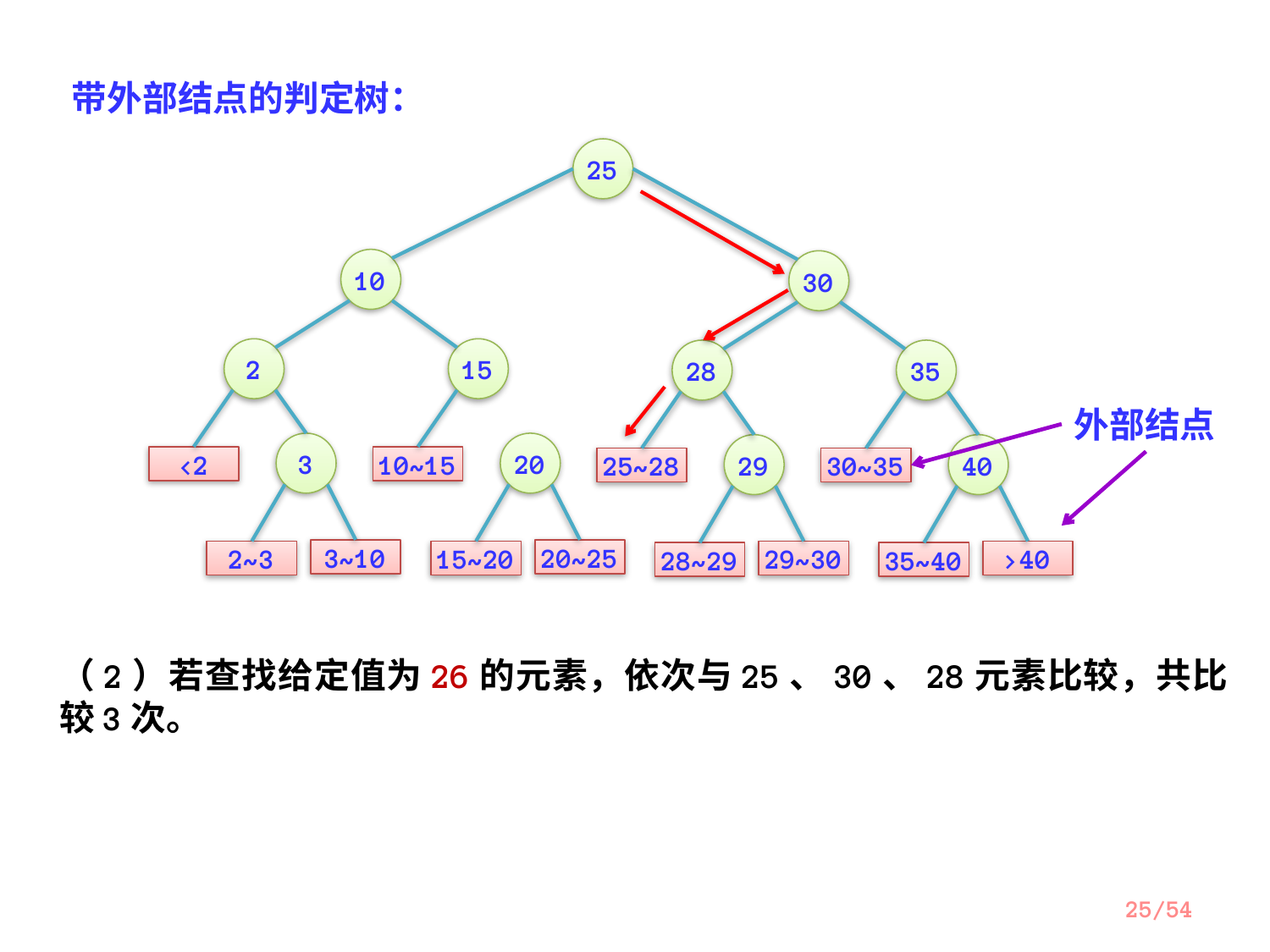

带外部结点的判定树：
25
10
30
2
15
28
35
外部结点
3
20
29
40
10~15
<2
25~28
30~35
3~10
20~25
2~3
15~20
29~30
>40
28~29
35~40
（2）若查找给定值为26的元素，依次与25、30、28元素比较，共比较3次。
25/54